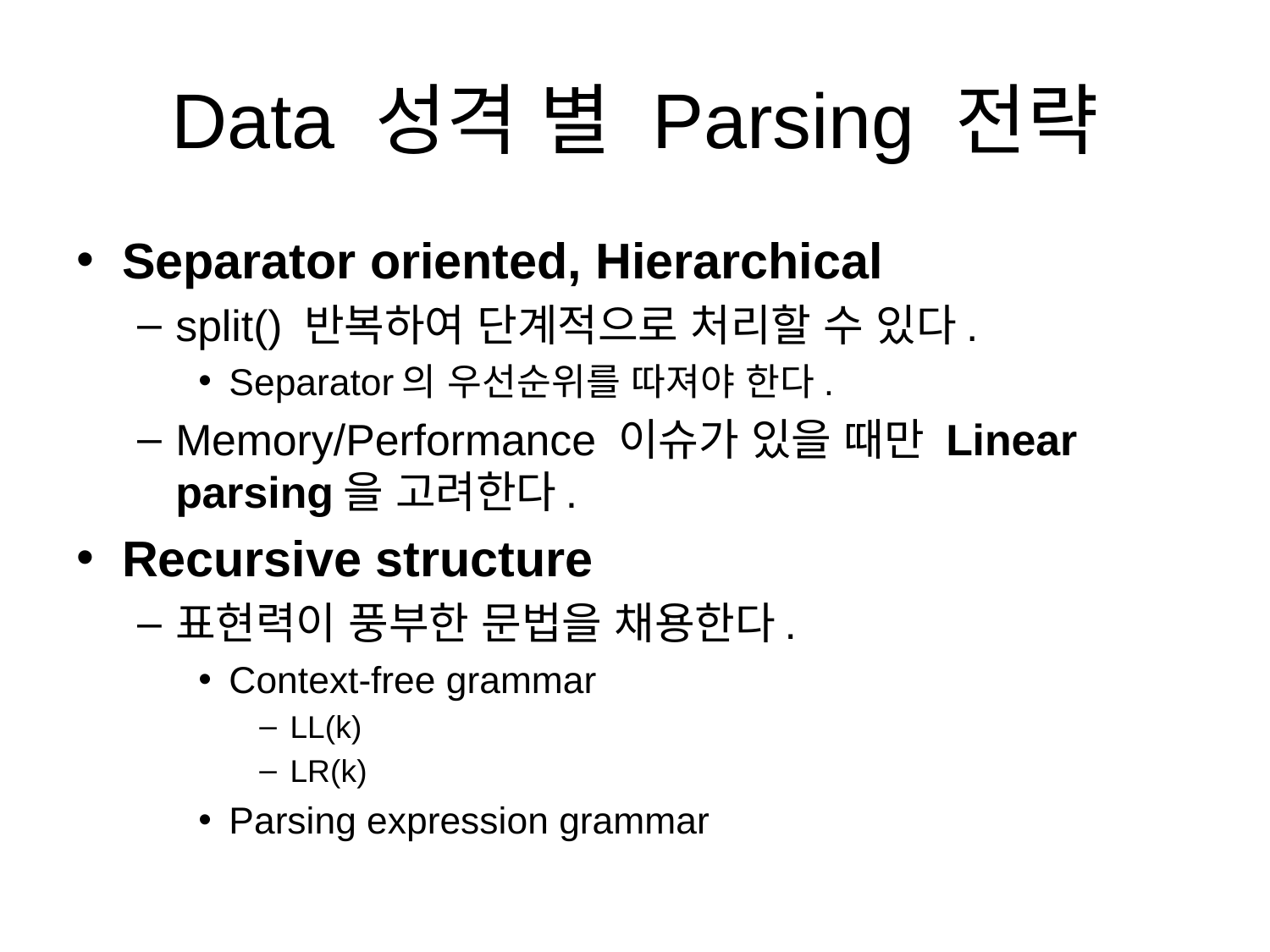

# Data 성격 별 Parsing 전략
Separator oriented, Hierarchical
split() 반복하여 단계적으로 처리할 수 있다.
Separator의 우선순위를 따져야 한다.
Memory/Performance 이슈가 있을 때만 Linear parsing을 고려한다.
Recursive structure
표현력이 풍부한 문법을 채용한다.
Context-free grammar
LL(k)
LR(k)
Parsing expression grammar